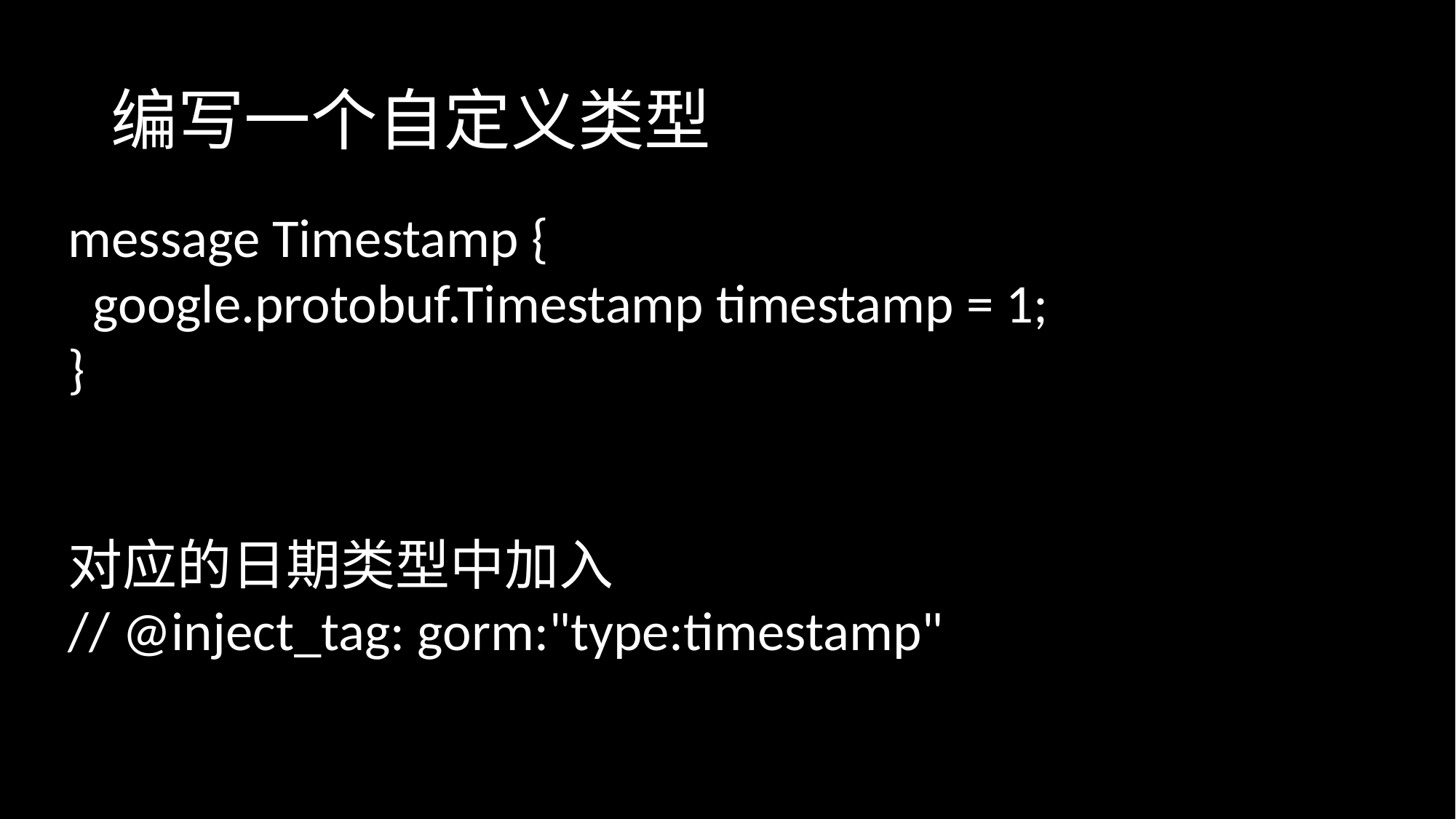

# 编写一个自定义类型
message Timestamp {
  google.protobuf.Timestamp timestamp = 1;
}

对应的日期类型中加入
// @inject_tag: gorm:"type:timestamp"